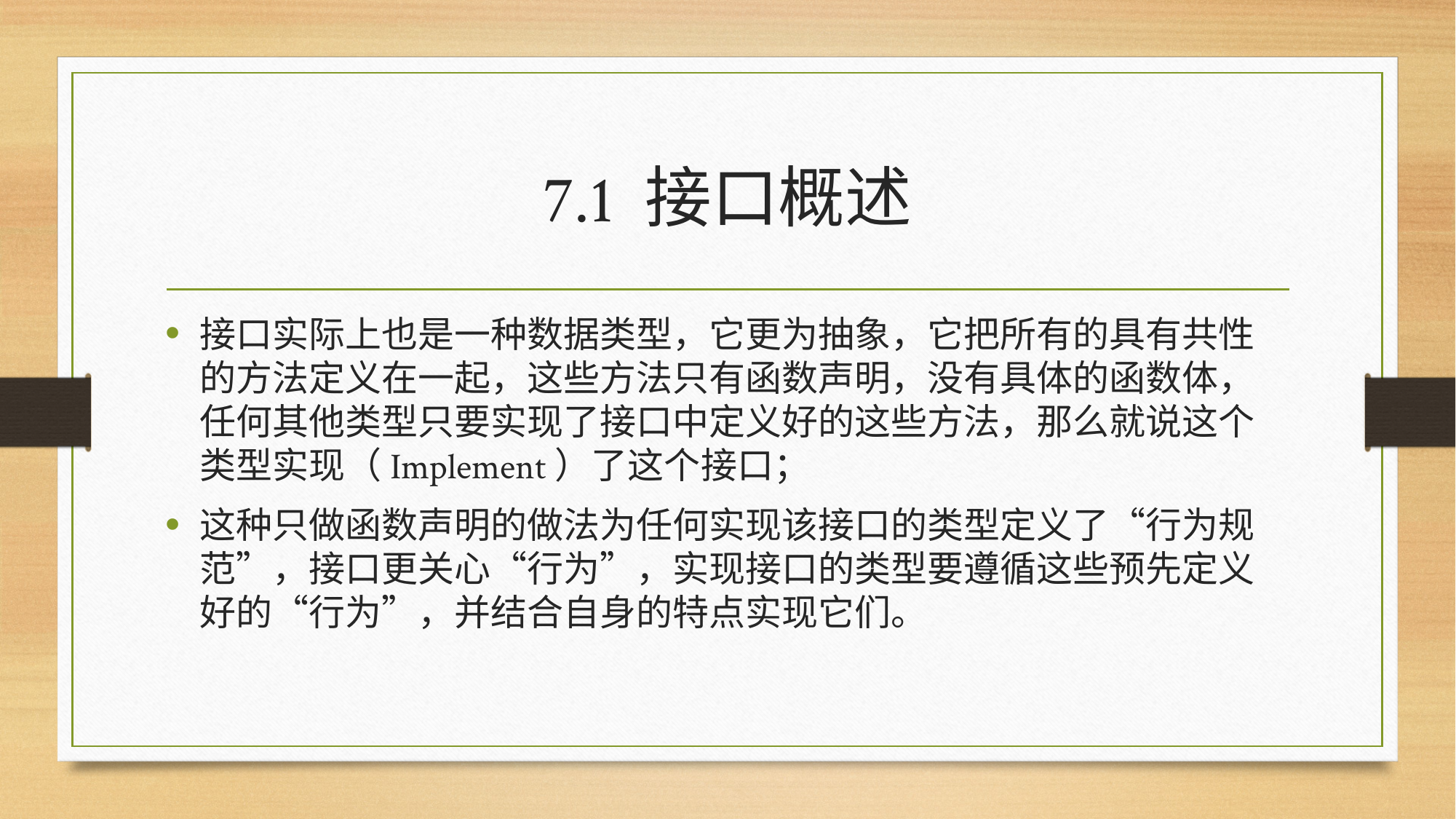

# 7.1 接口概述
接口实际上也是一种数据类型，它更为抽象，它把所有的具有共性的方法定义在一起，这些方法只有函数声明，没有具体的函数体，任何其他类型只要实现了接口中定义好的这些方法，那么就说这个类型实现（Implement）了这个接口；
这种只做函数声明的做法为任何实现该接口的类型定义了“行为规范”，接口更关心“行为”，实现接口的类型要遵循这些预先定义好的“行为”，并结合自身的特点实现它们。